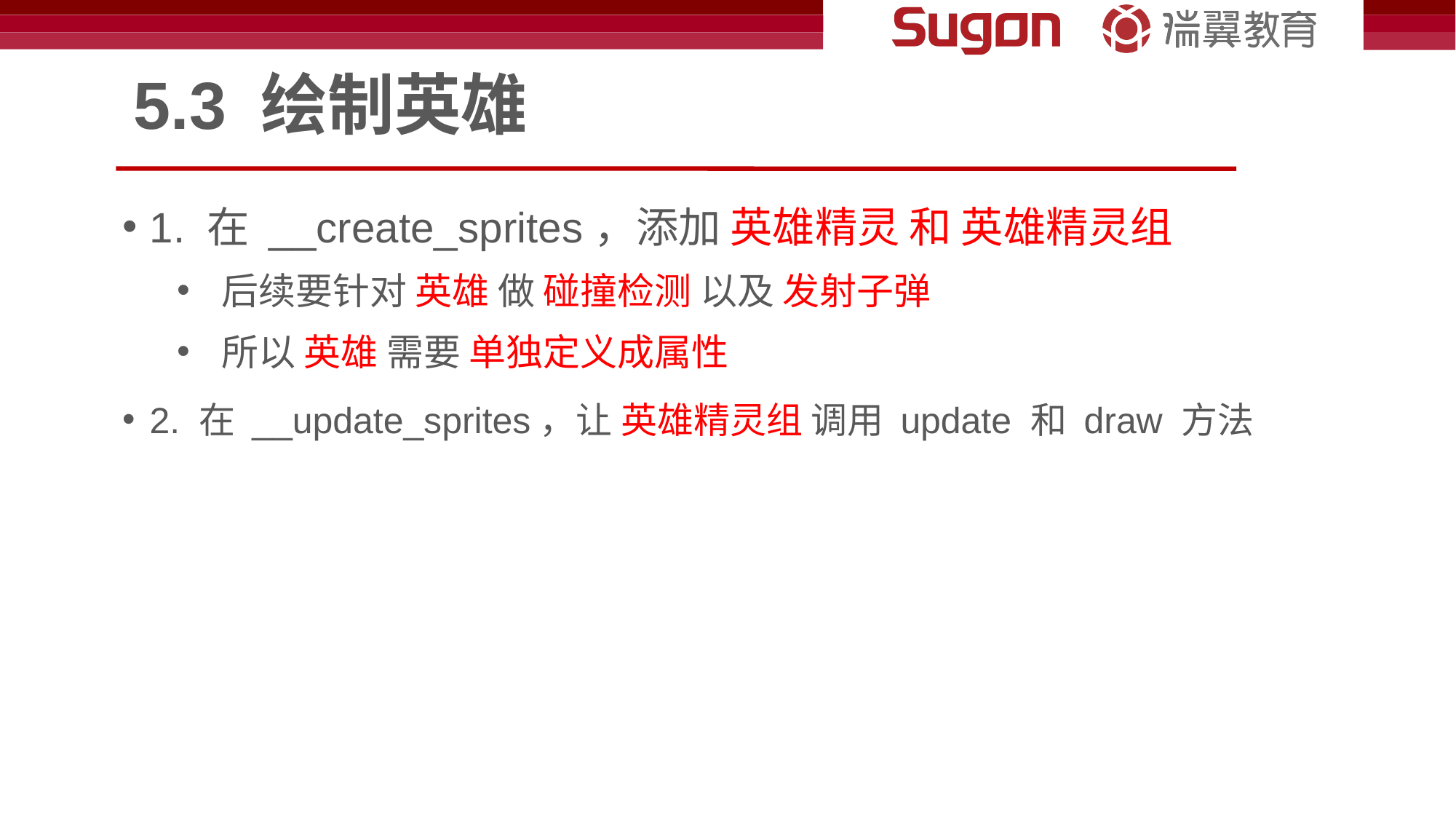

# 5.3 绘制英雄
1. 在 __create_sprites，添加 英雄精灵 和 英雄精灵组
 后续要针对 英雄 做 碰撞检测 以及 发射子弹
 所以 英雄 需要 单独定义成属性
2. 在 __update_sprites，让 英雄精灵组 调用 update 和 draw 方法